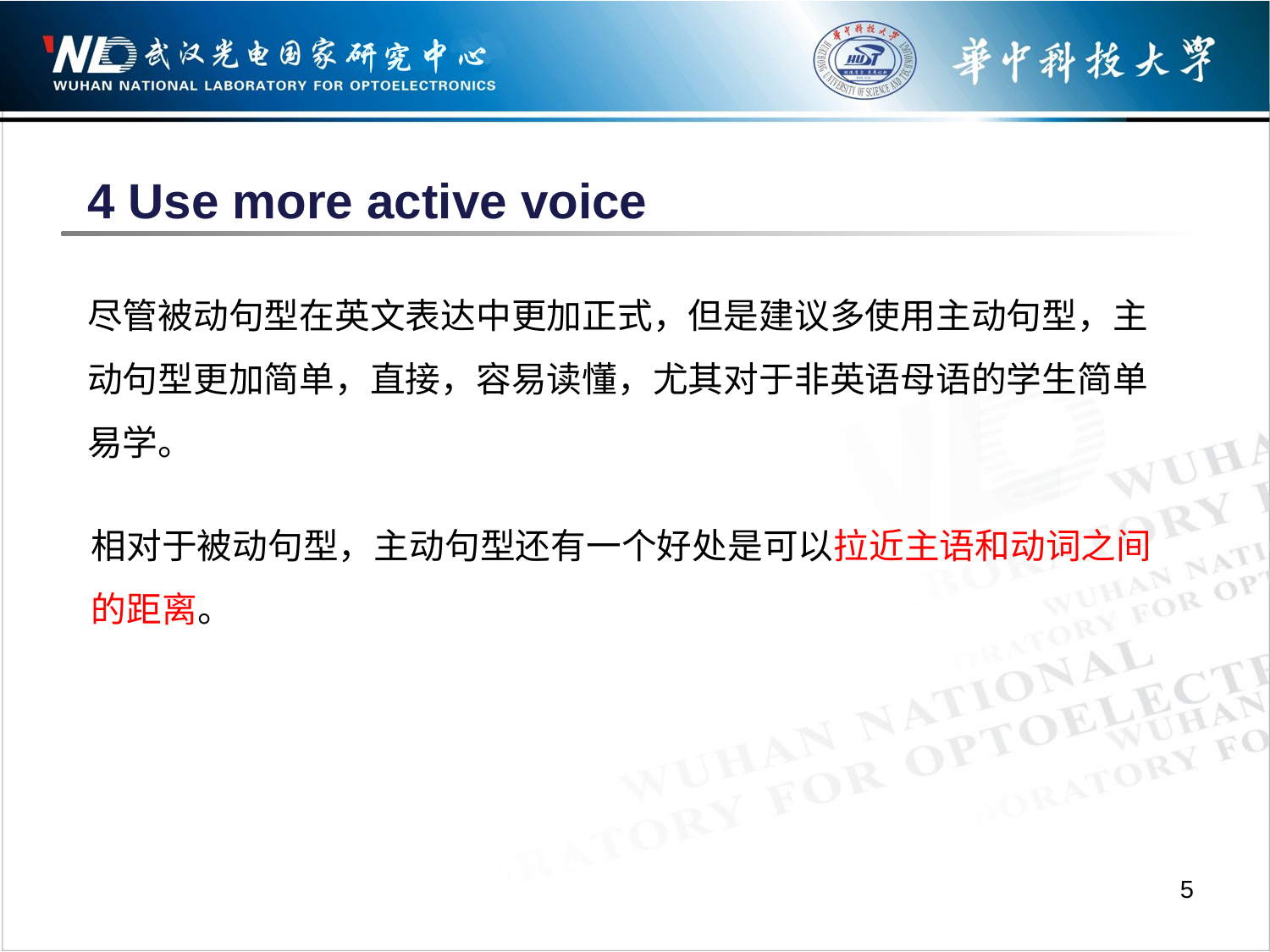

4 Use more active voice
尽管被动句型在英文表达中更加正式，但是建议多使用主动句型，主动句型更加简单，直接，容易读懂，尤其对于非英语母语的学生简单易学。
相对于被动句型，主动句型还有一个好处是可以拉近主语和动词之间的距离。
5